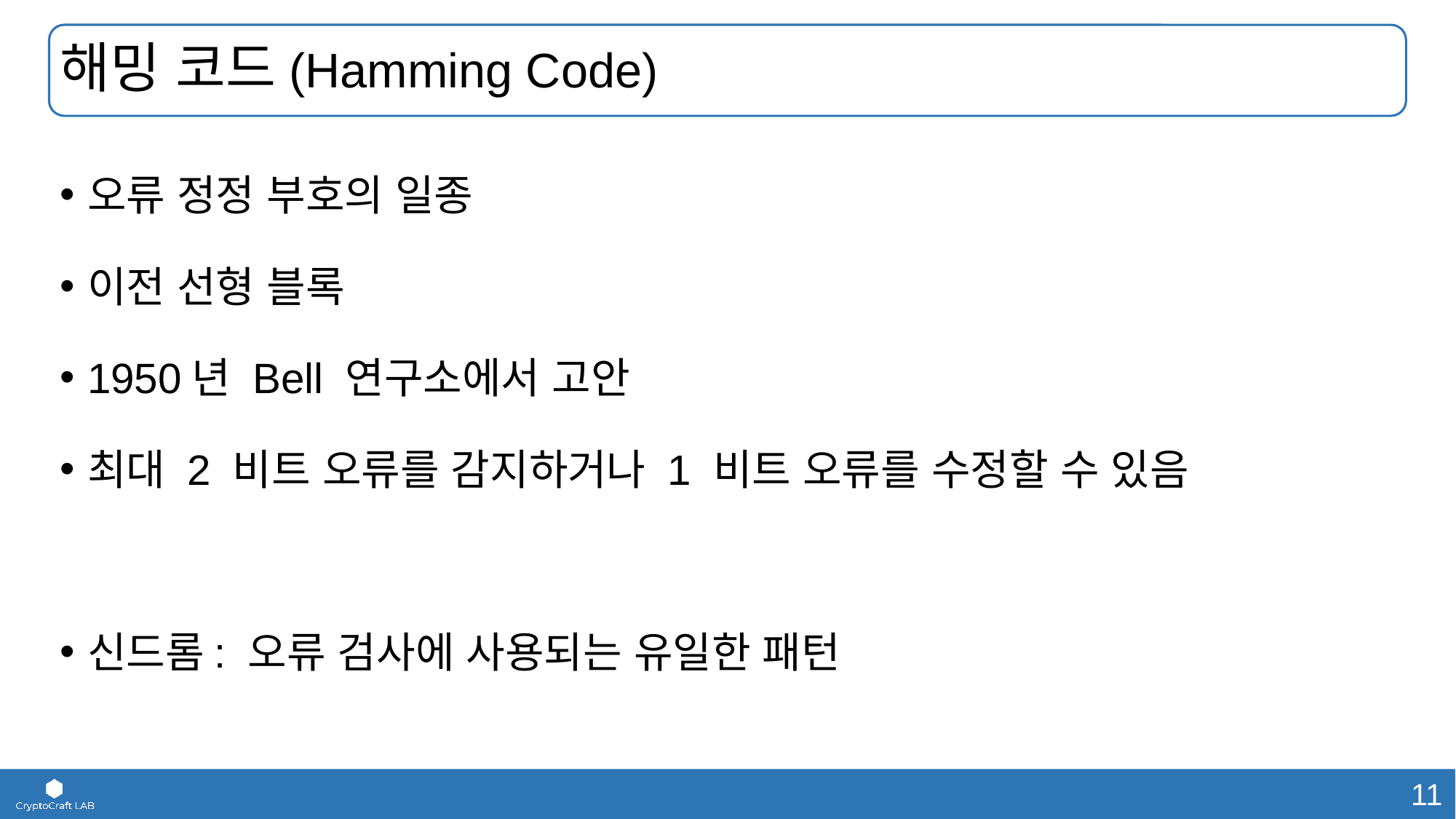

# 해밍 코드(Hamming Code)
오류 정정 부호의 일종
이전 선형 블록
1950년 Bell 연구소에서 고안
최대 2 비트 오류를 감지하거나 1 비트 오류를 수정할 수 있음

신드롬: 오류 검사에 사용되는 유일한 패턴